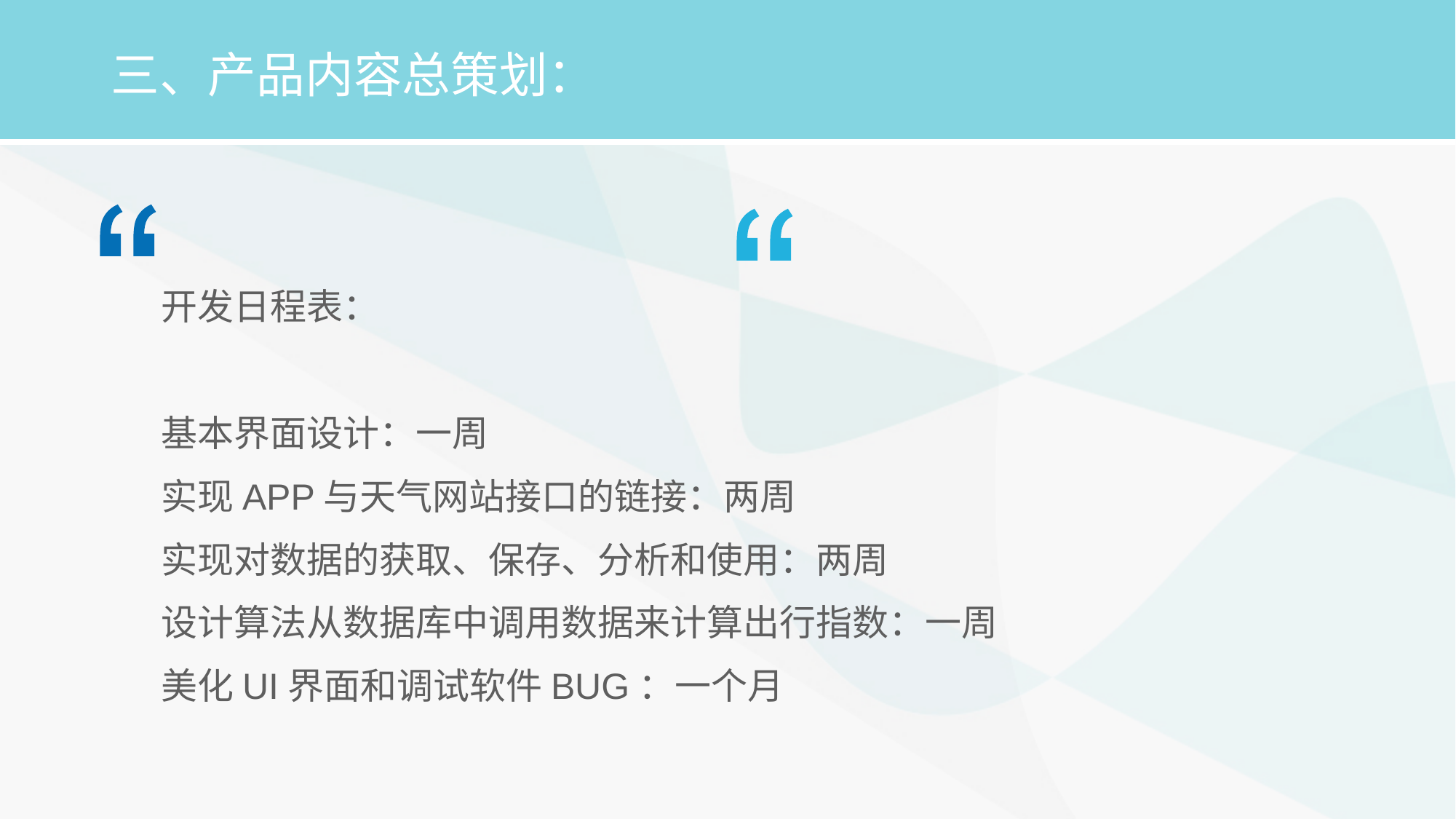

# 三、产品内容总策划：
开发日程表：

基本界面设计：一周
实现APP与天气网站接口的链接：两周
实现对数据的获取、保存、分析和使用：两周
设计算法从数据库中调用数据来计算出行指数：一周
美化UI界面和调试软件BUG：一个月